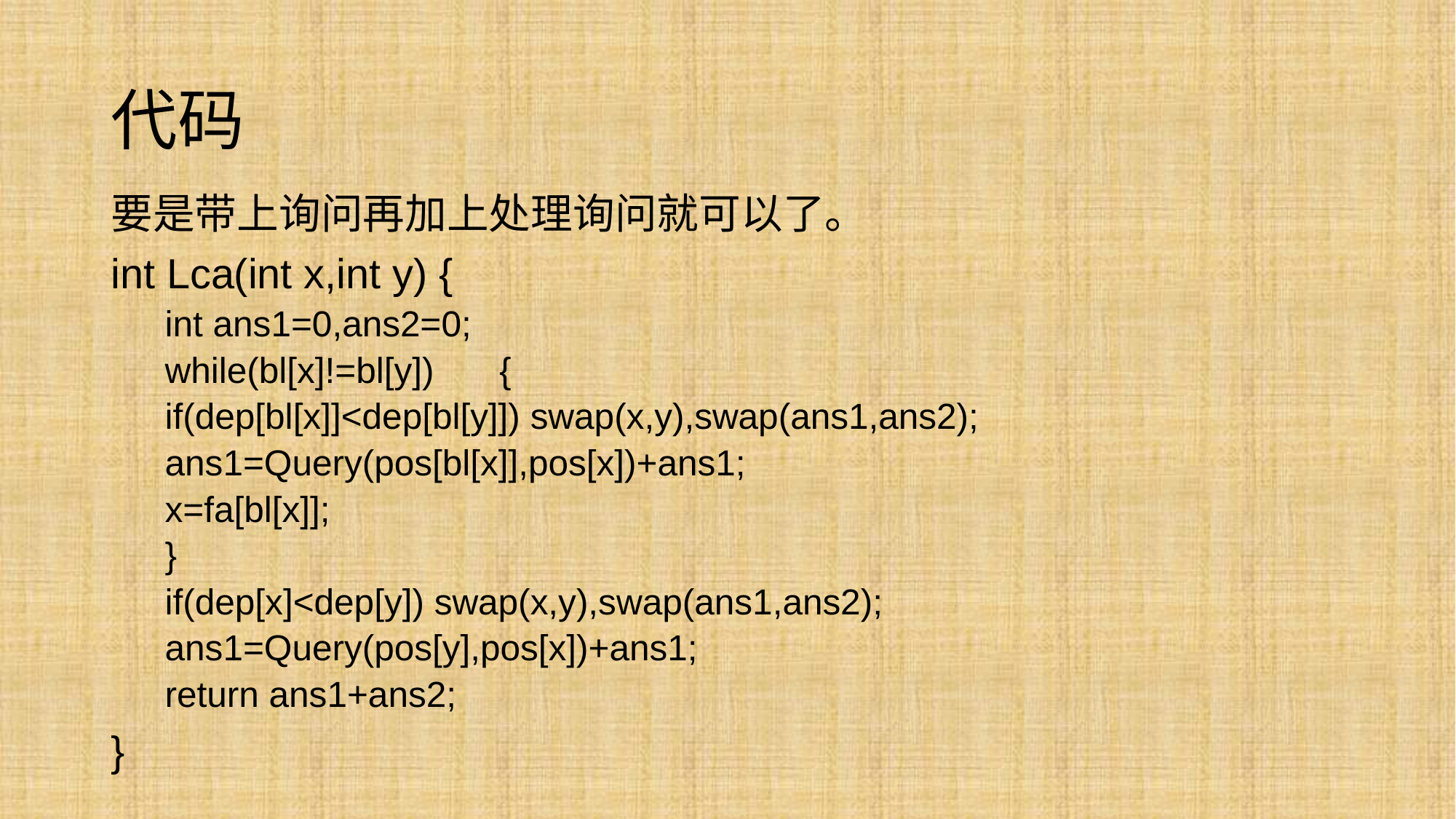

# 代码
要是带上询问再加上处理询问就可以了。
int Lca(int x,int y) {
int ans1=0,ans2=0;
while(bl[x]!=bl[y])	 {
	if(dep[bl[x]]<dep[bl[y]]) swap(x,y),swap(ans1,ans2);
	ans1=Query(pos[bl[x]],pos[x])+ans1;
	x=fa[bl[x]];
}
if(dep[x]<dep[y]) swap(x,y),swap(ans1,ans2);
ans1=Query(pos[y],pos[x])+ans1;
return ans1+ans2;
}